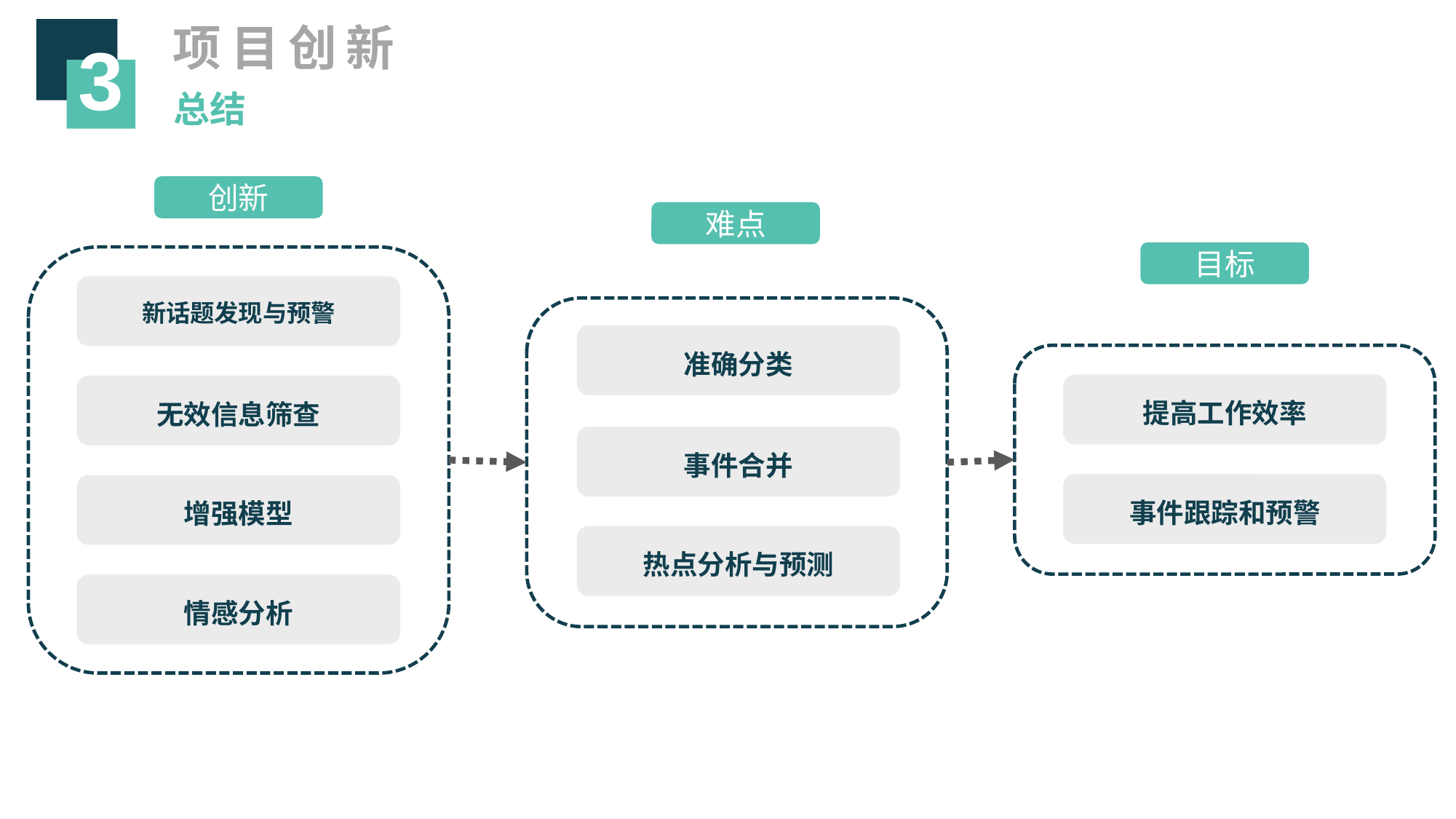

项目创新

3
总结
创新
难点
目标

新话题发现与预警

准确分类

提高工作效率

无效信息筛查

事件合并

事件跟踪和预警

增强模型

热点分析与预测

情感分析